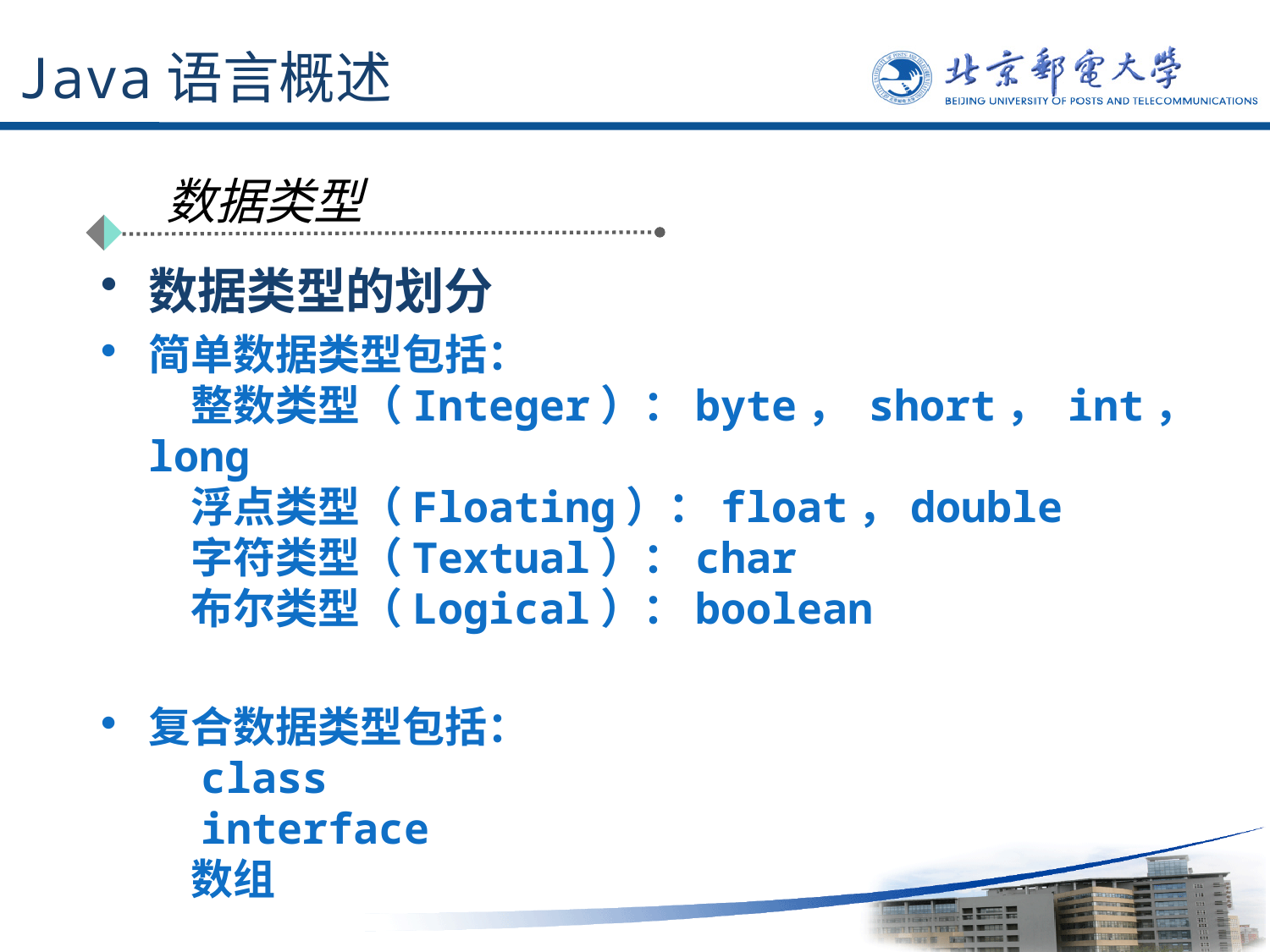

# Java语言概述

数据类型

数据类型的划分
简单数据类型包括：
　整数类型（Integer）：byte， short， int， long
　浮点类型（Floating）：float，double
　字符类型（Textual）：char
　布尔类型（Logical）：boolean

复合数据类型包括：
　class
　interface
　数组